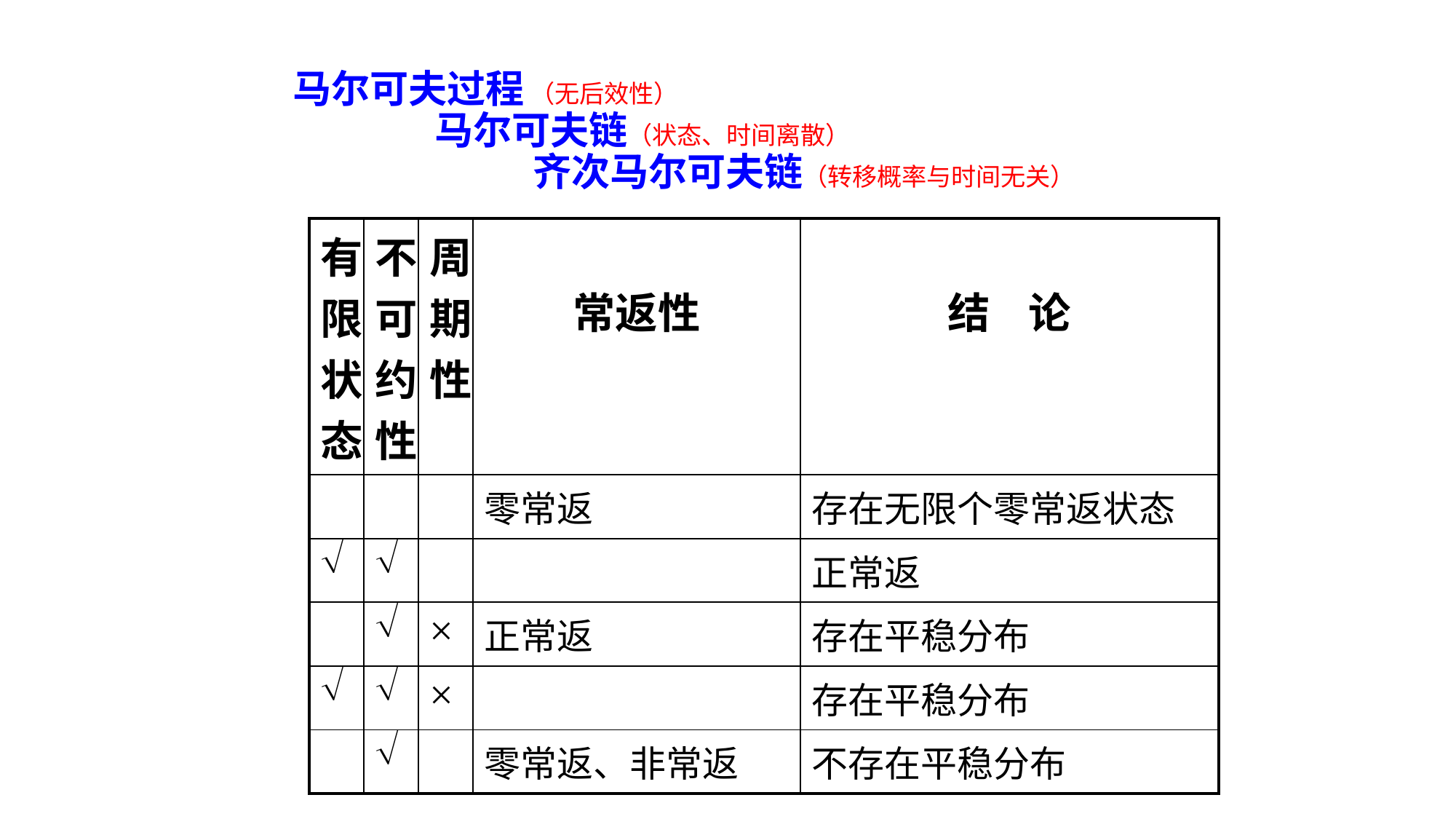

# 马尔可夫过程 （无后效性） 马尔可夫链（状态、时间离散） 齐次马尔可夫链（转移概率与时间无关）
| 有限状态 | 不可约性 | 周期性 | 常返性 | 结 论 |
| --- | --- | --- | --- | --- |
|  |  |  | 零常返 | 存在无限个零常返状态 |
| √ | √ |  |  | 正常返 |
|  | √ | × | 正常返 | 存在平稳分布 |
| √ | √ | × |  | 存在平稳分布 |
|  | √ |  | 零常返、非常返 | 不存在平稳分布 |